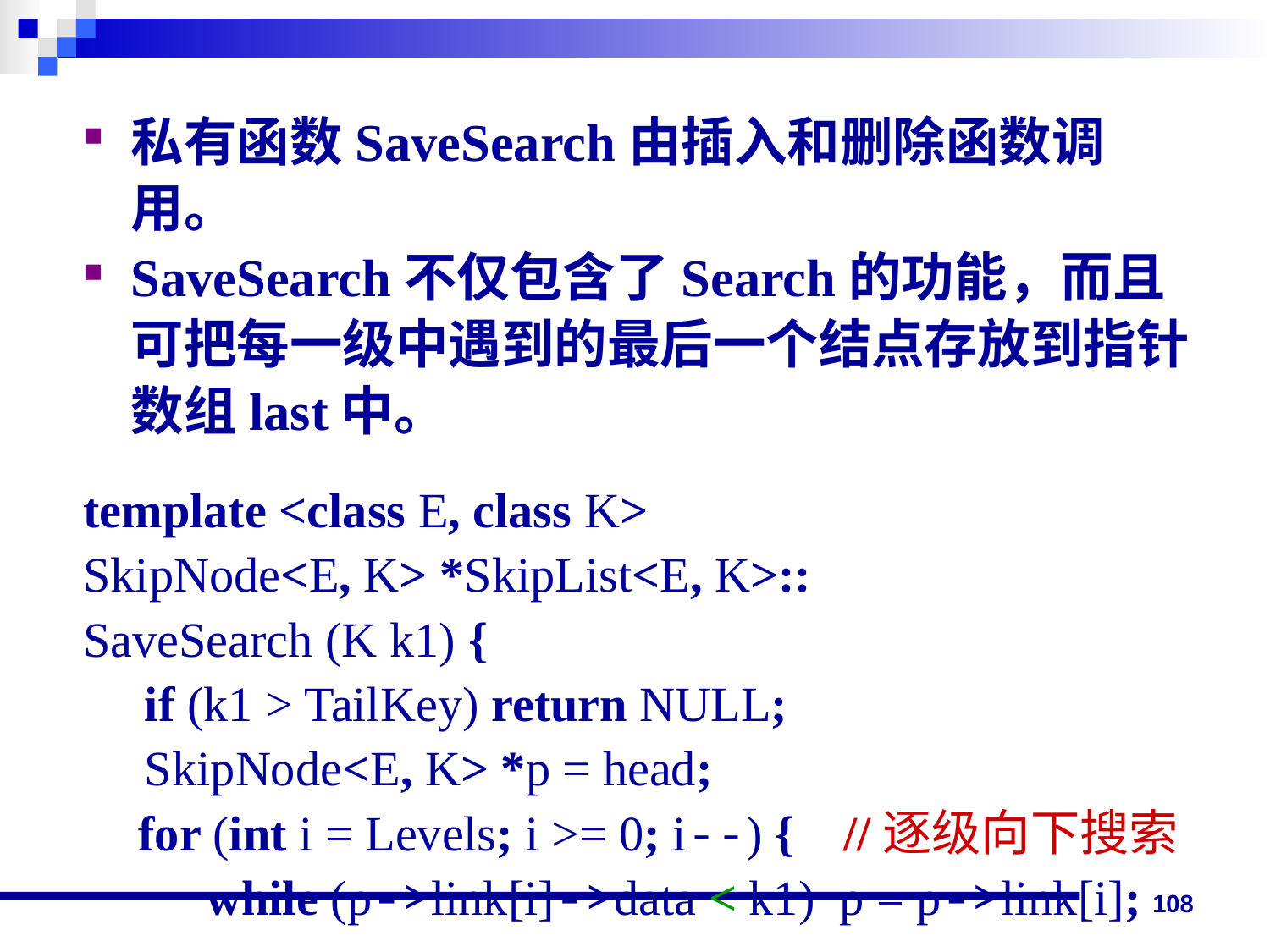

私有函数SaveSearch由插入和删除函数调用。
SaveSearch不仅包含了Search的功能，而且可把每一级中遇到的最后一个结点存放到指针数组last中。

template <class E, class K>
SkipNode<E, K> *SkipList<E, K>::
SaveSearch (K k1) {
     if (k1 > TailKey) return NULL;
     SkipNode<E, K> *p = head;
    for (int i = Levels; i >= 0; i--) {    //逐级向下搜索
          while (p->link[i]->data < k1)  p = p->link[i];
108